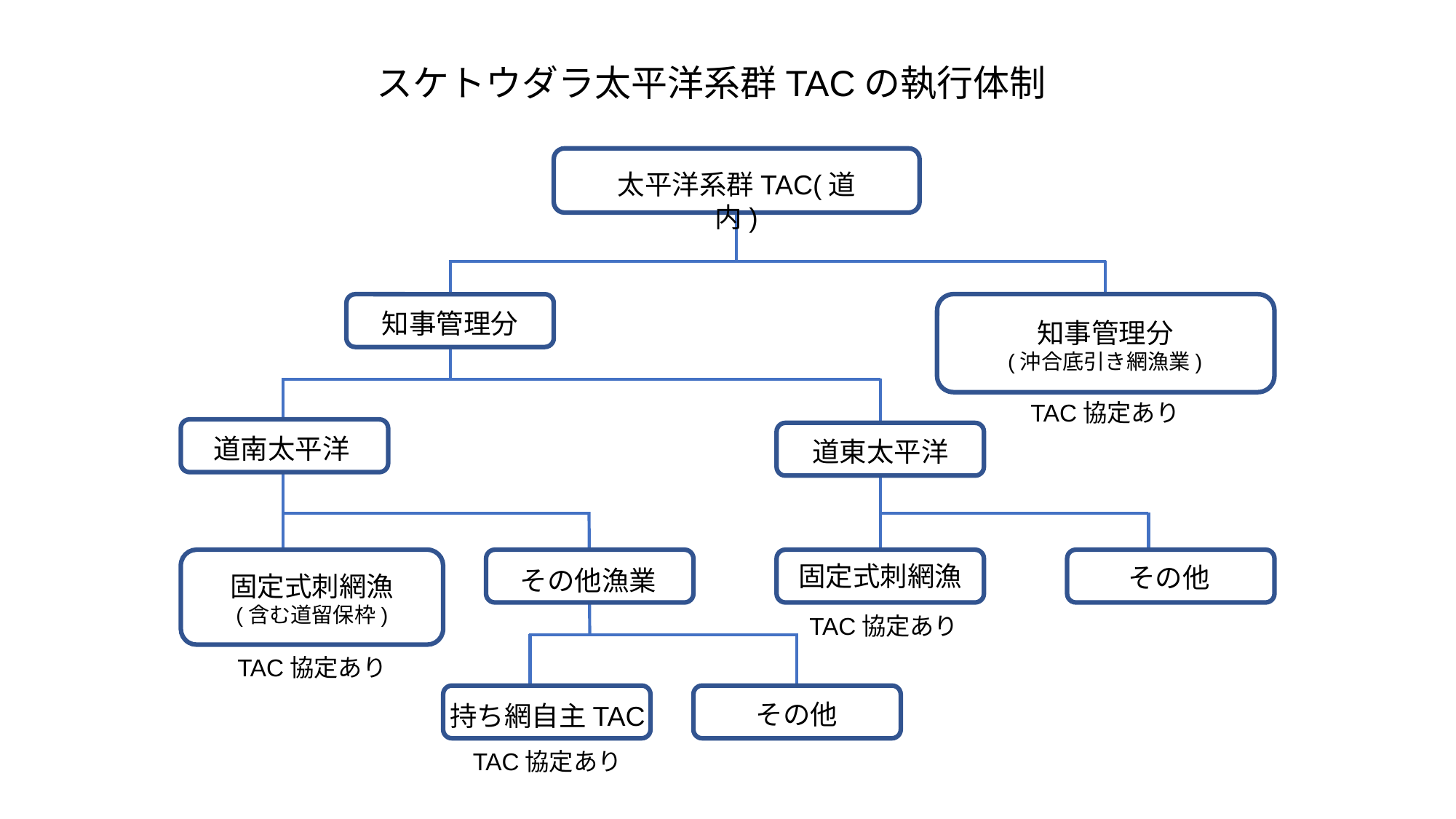

スケトウダラ太平洋系群TACの執行体制

太平洋系群TAC(道内)

知事管理分
知事管理分
(沖合底引き網漁業)
TAC協定あり

道南太平洋
道東太平洋

固定式刺網漁
その他
その他漁業
固定式刺網漁
(含む道留保枠)
TAC協定あり
TAC協定あり

その他
持ち網自主TAC
TAC協定あり